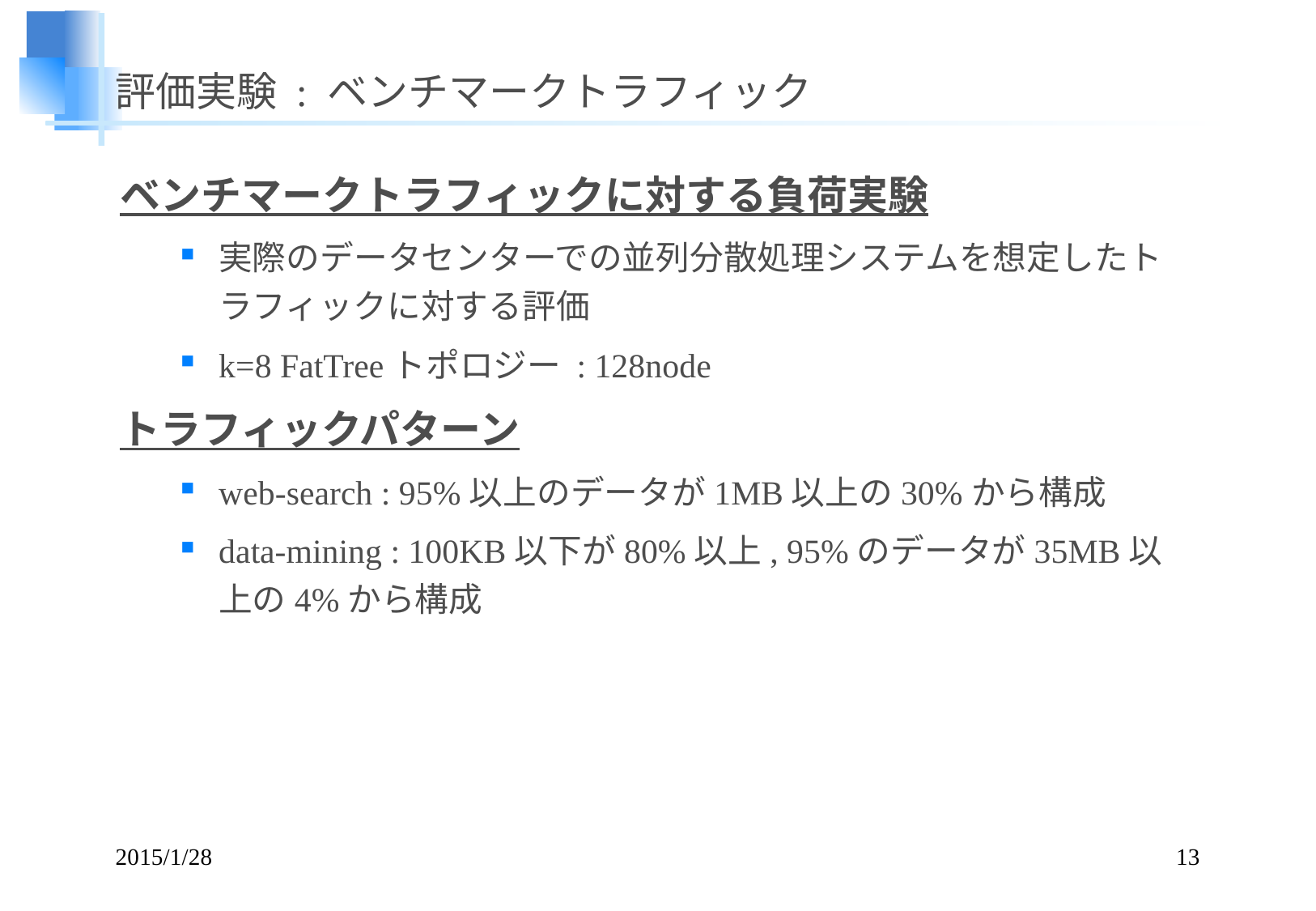

# 評価実験 : ベンチマークトラフィック
ベンチマークトラフィックに対する負荷実験
実際のデータセンターでの並列分散処理システムを想定したトラフィックに対する評価
k=8 FatTreeトポロジー : 128node
トラフィックパターン
web-search : 95%以上のデータが1MB以上の30%から構成
data-mining : 100KB以下が80%以上, 95%のデータが35MB以上の4%から構成
2015/1/28
13